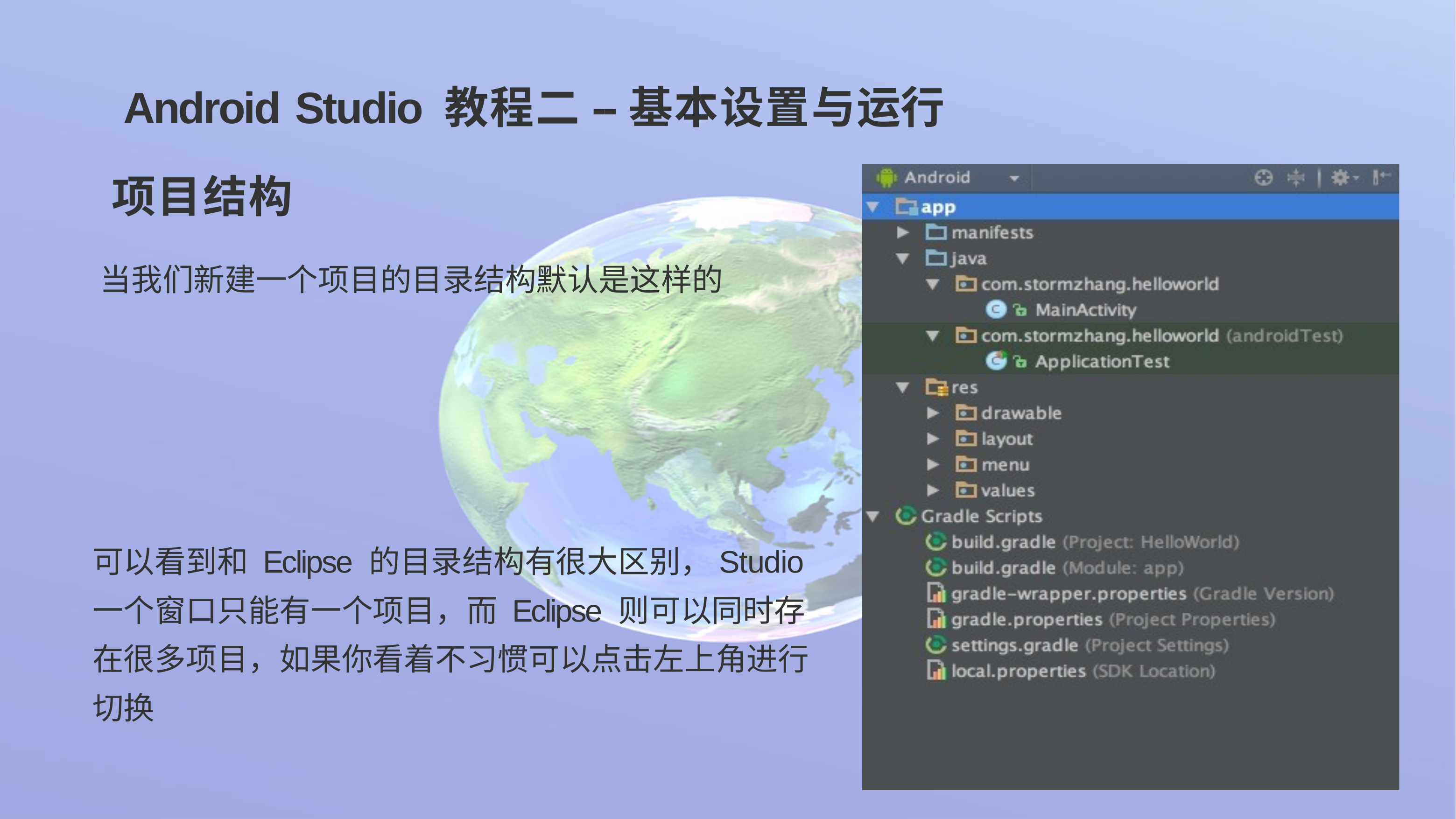

Android Studio 教程二--基本设置与运行

项目结构
当我们新建一个项目的目录结构默认是这样的
可以看到和 Eclipse 的目录结构有很大区别，Studio 一个窗口只能有一个项目，而 Eclipse 则可以同时存 在很多项目，如果你看着不习惯可以点击左上角进行切换